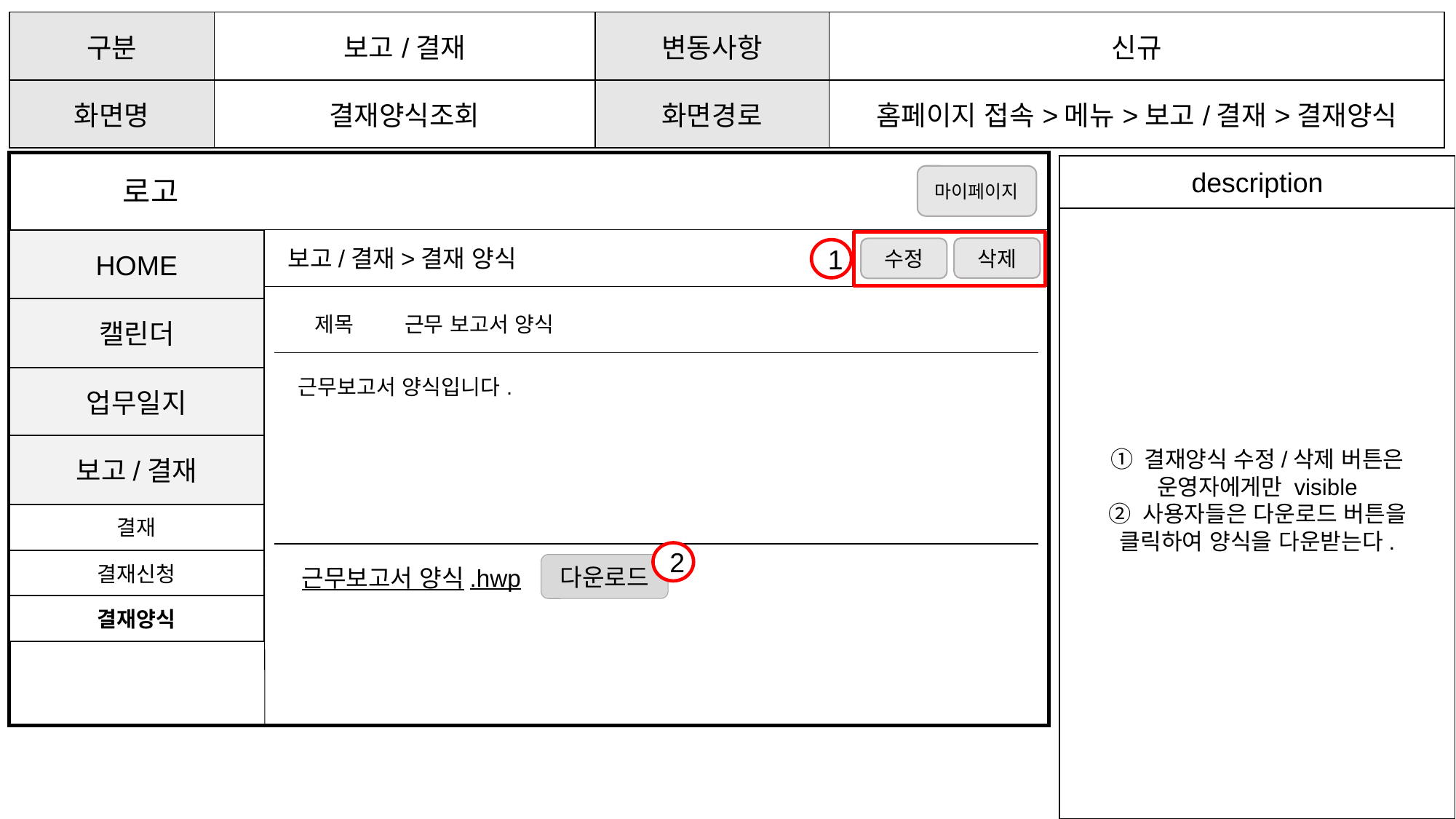

| 구분 | 보고/결재 | 변동사항 | 신규 |
| --- | --- | --- | --- |
| 화면명 | 결재양식조회 | 화면경로 | 홈페이지 접속>메뉴>보고/결재>결재양식 |

description
① 결재양식 수정/삭제 버튼은 운영자에게만 visible
② 사용자들은 다운로드 버튼을 클릭하여 양식을 다운받는다.

마이페이지
로고
 보고/결재>결재 양식
HOME

삭제
수정
1
| 제목 | 근무 보고서 양식 |
| --- | --- |
| 근무보고서 양식입니다. | 제안서 양식 |
|  |  |
캘린더
업무일지
보고/결재
결재
2
결재신청
다운로드
근무보고서 양식.hwp
결재양식